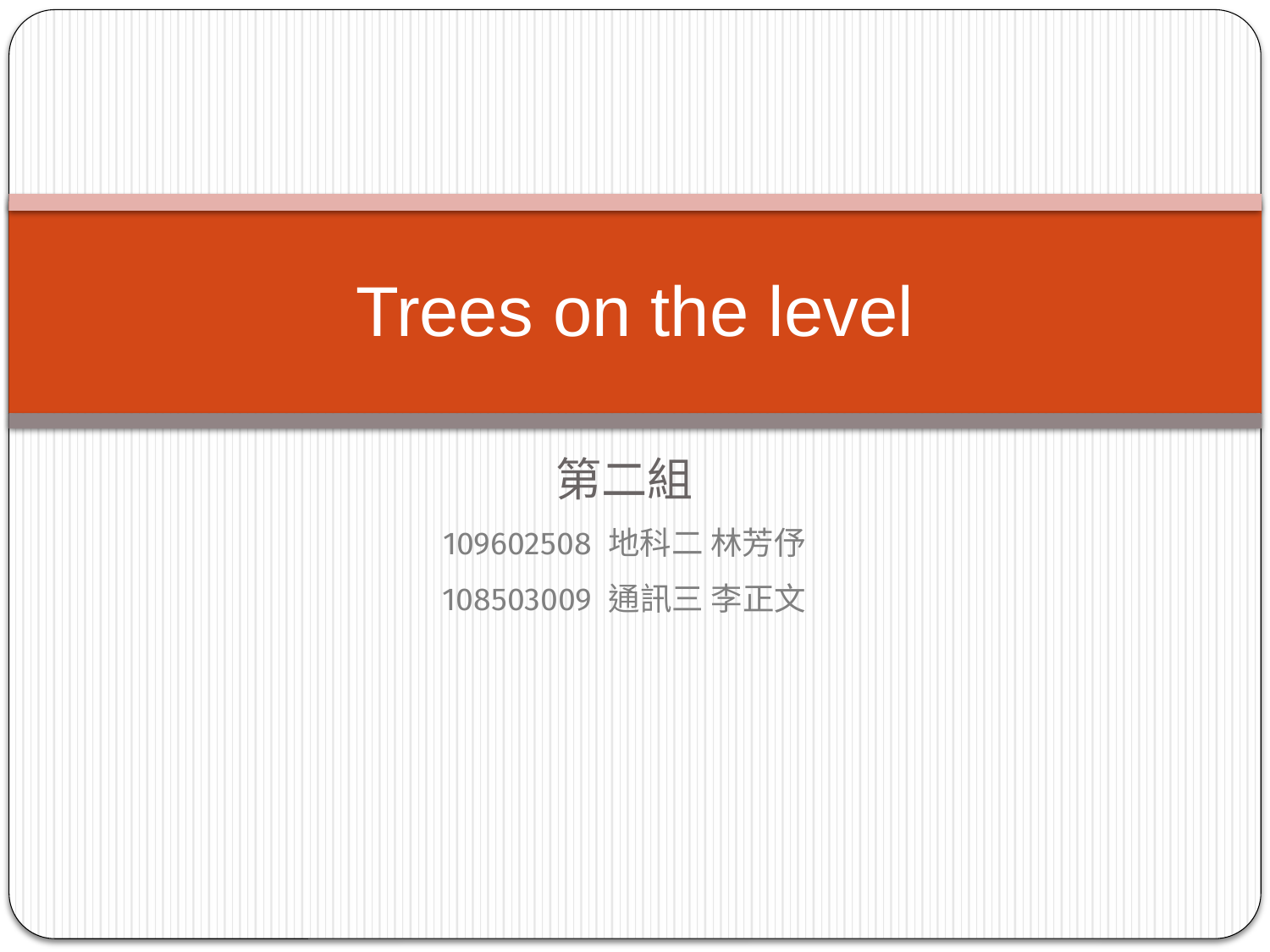

# Trees on the level
第二組
109602508 地科二 林芳伃
108503009 通訊三 李正文